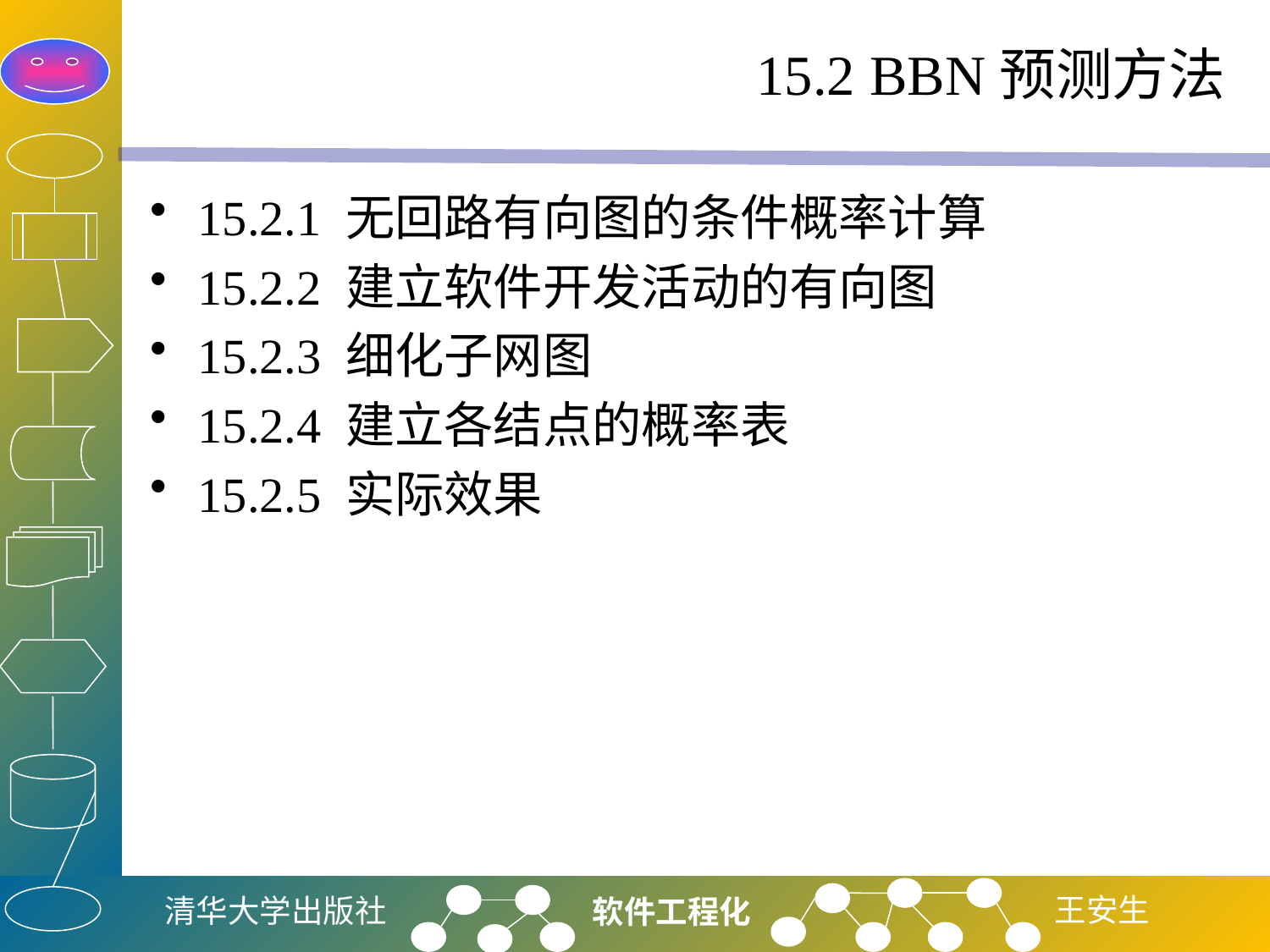

# 15.2 BBN预测方法
15.2.1 无回路有向图的条件概率计算
15.2.2 建立软件开发活动的有向图
15.2.3 细化子网图
15.2.4 建立各结点的概率表
15.2.5 实际效果